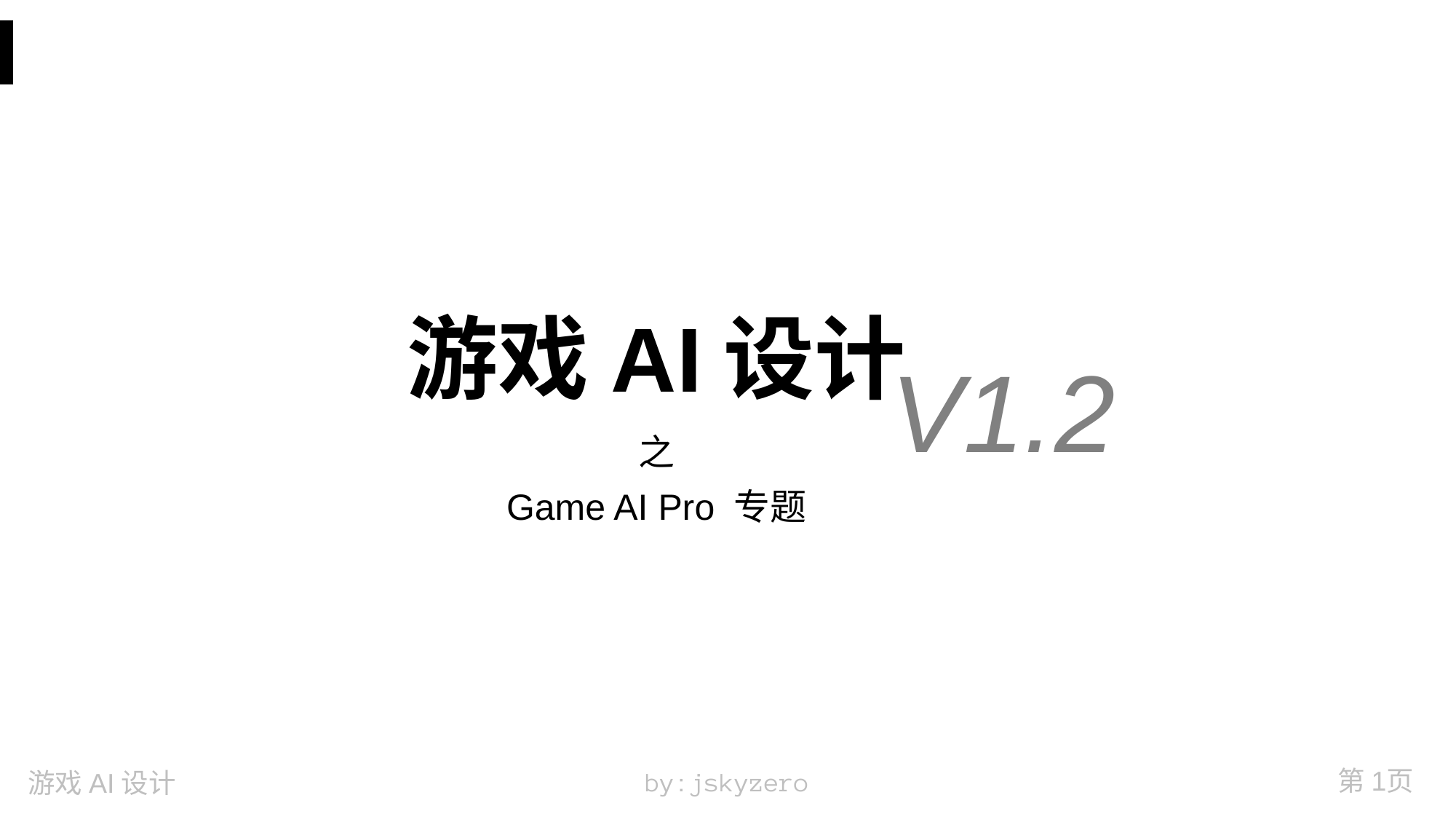

# 游戏AI设计
V1.2
之
Game AI Pro 专题